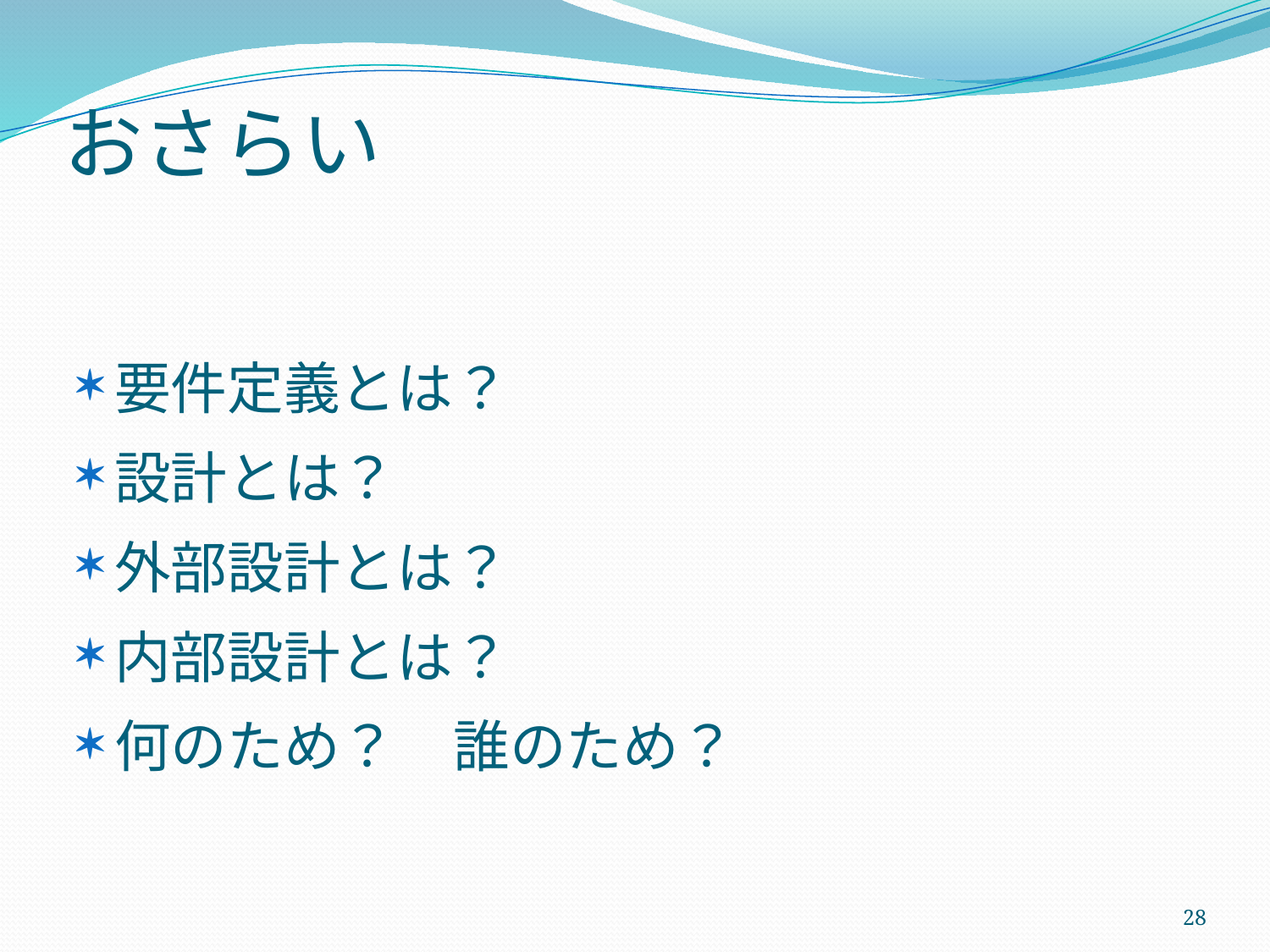

# おさらい
要件定義とは？
設計とは？
外部設計とは？
内部設計とは？
何のため？　誰のため？
28